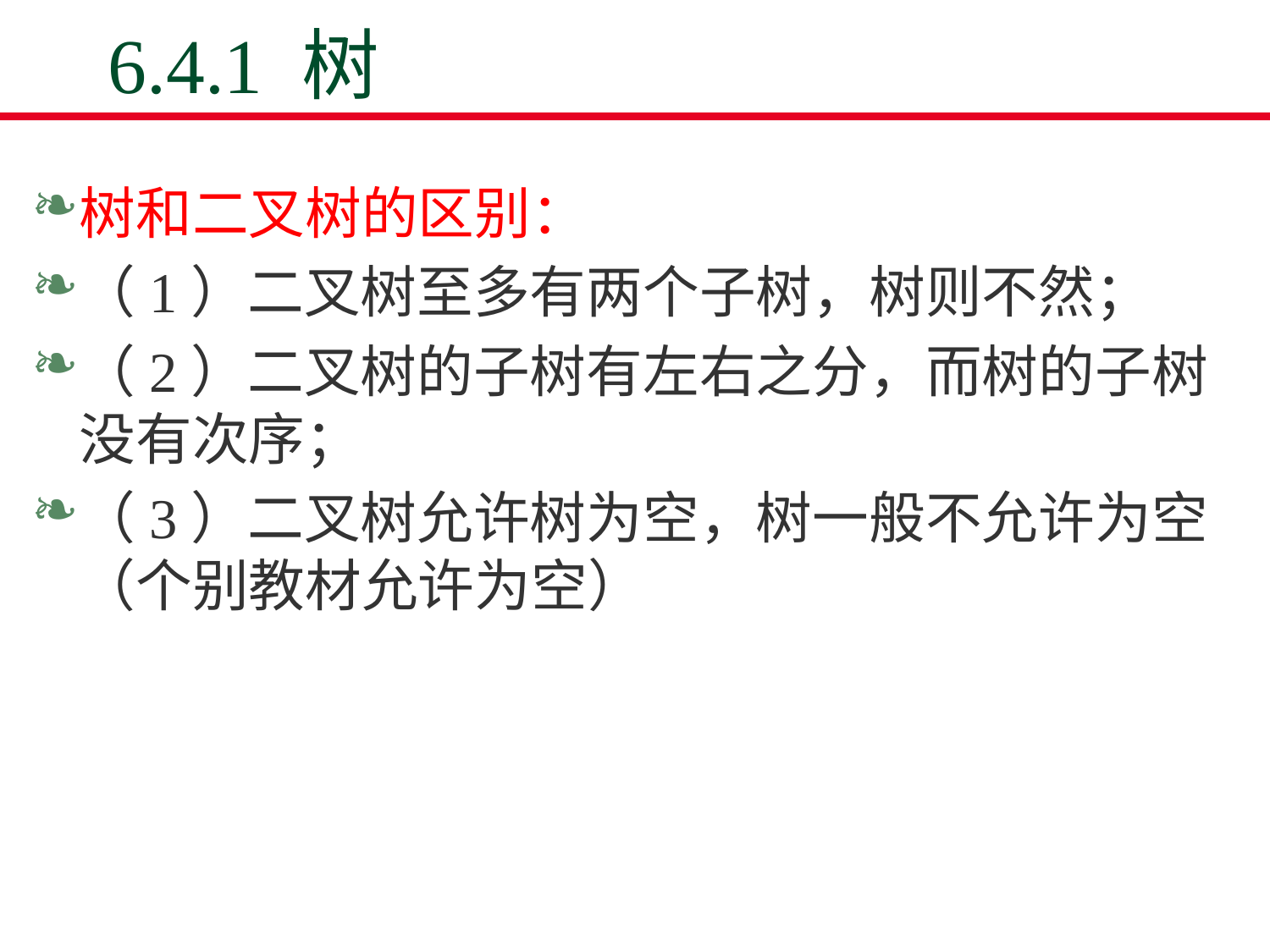

# 6.4.1 树
树和二叉树的区别：
（1）二叉树至多有两个子树，树则不然；
（2）二叉树的子树有左右之分，而树的子树没有次序；
（3）二叉树允许树为空，树一般不允许为空（个别教材允许为空）